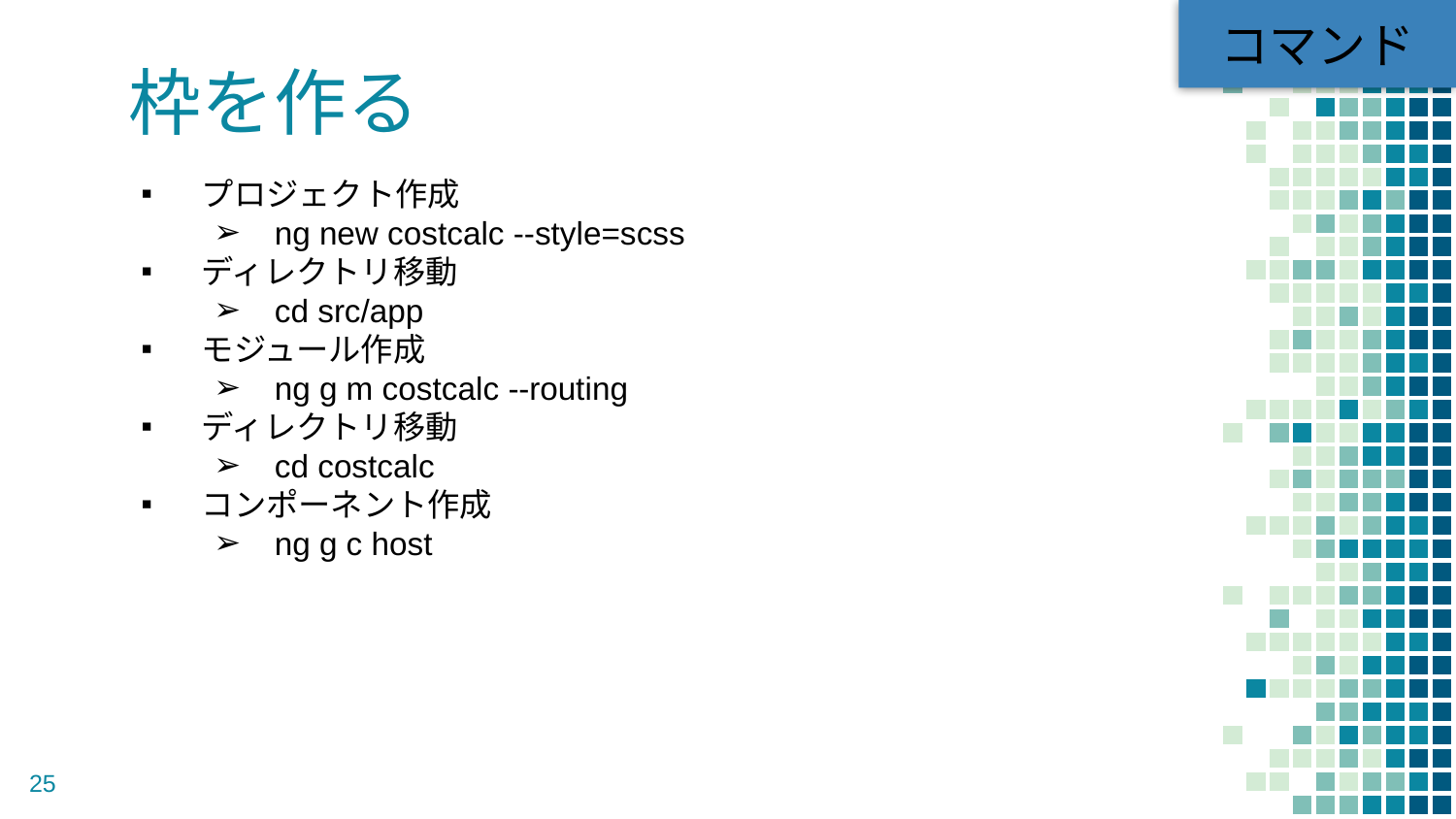

コマンド
# 枠を作る

プロジェクト作成
ng new costcalc --style=scss
ディレクトリ移動
cd src/app
モジュール作成
ng g m costcalc --routing
ディレクトリ移動
cd costcalc
コンポーネント作成
ng g c host

25